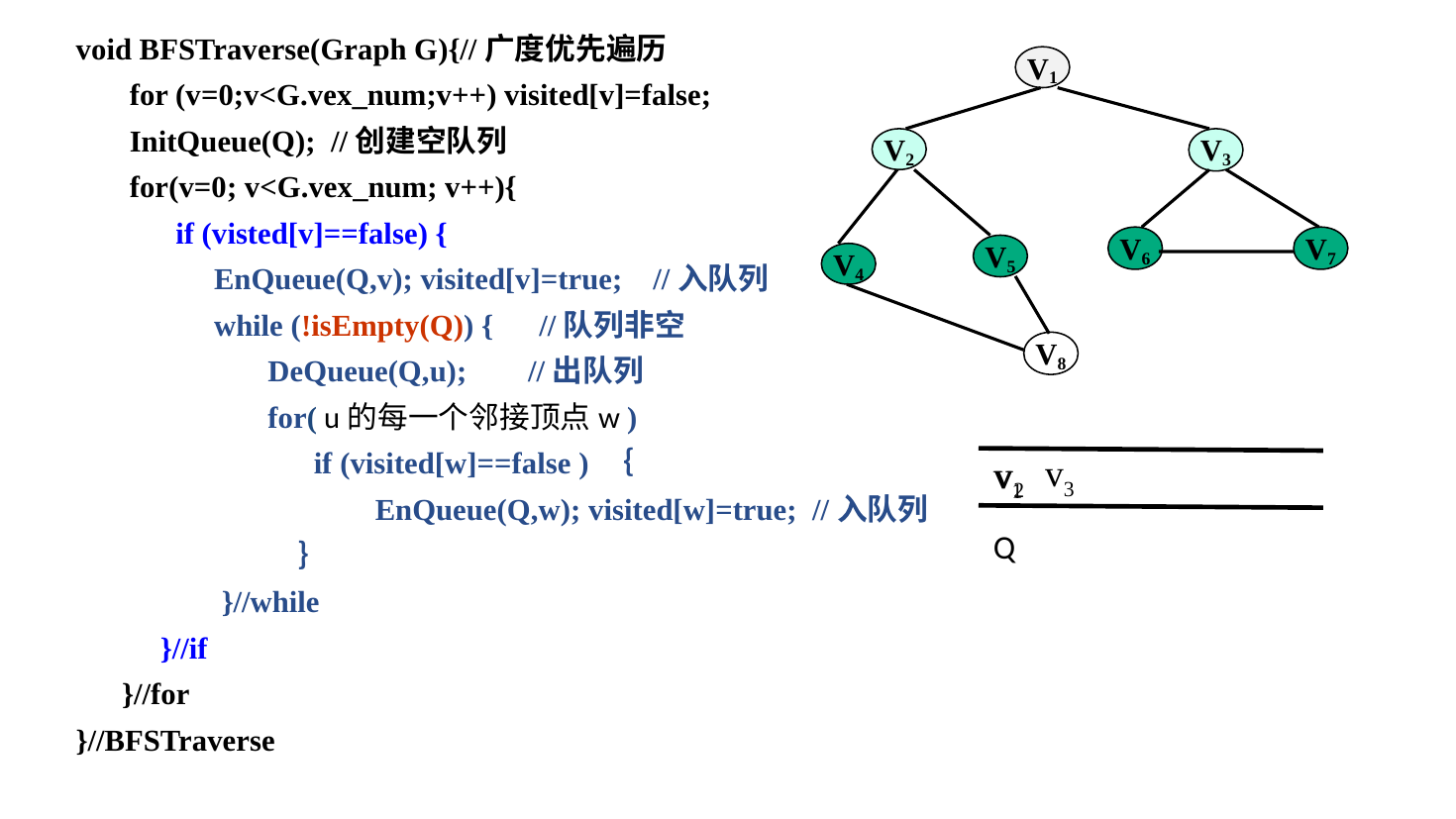

void BFSTraverse(Graph G){//广度优先遍历
       for (v=0;v<G.vex_num;v++) visited[v]=false;
       InitQueue(Q);  //创建空队列
       for(v=0; v<G.vex_num; v++){
             if (visted[v]==false) {
                  EnQueue(Q,v); visited[v]=true;    //入队列
                  while (!isEmpty(Q)) {      //队列非空
                         DeQueue(Q,u);        //出队列
                         for( u的每一个邻接顶点w )
                               if (visited[w]==false ) ｛
                                       EnQueue(Q,w); visited[w]=true;  //入队列
                               ｝
                   }//while
           }//if
      }//for
}//BFSTraverse
V1

V2

V3

V6

V7

V5

V4

V8

v3
v2
v1

Q